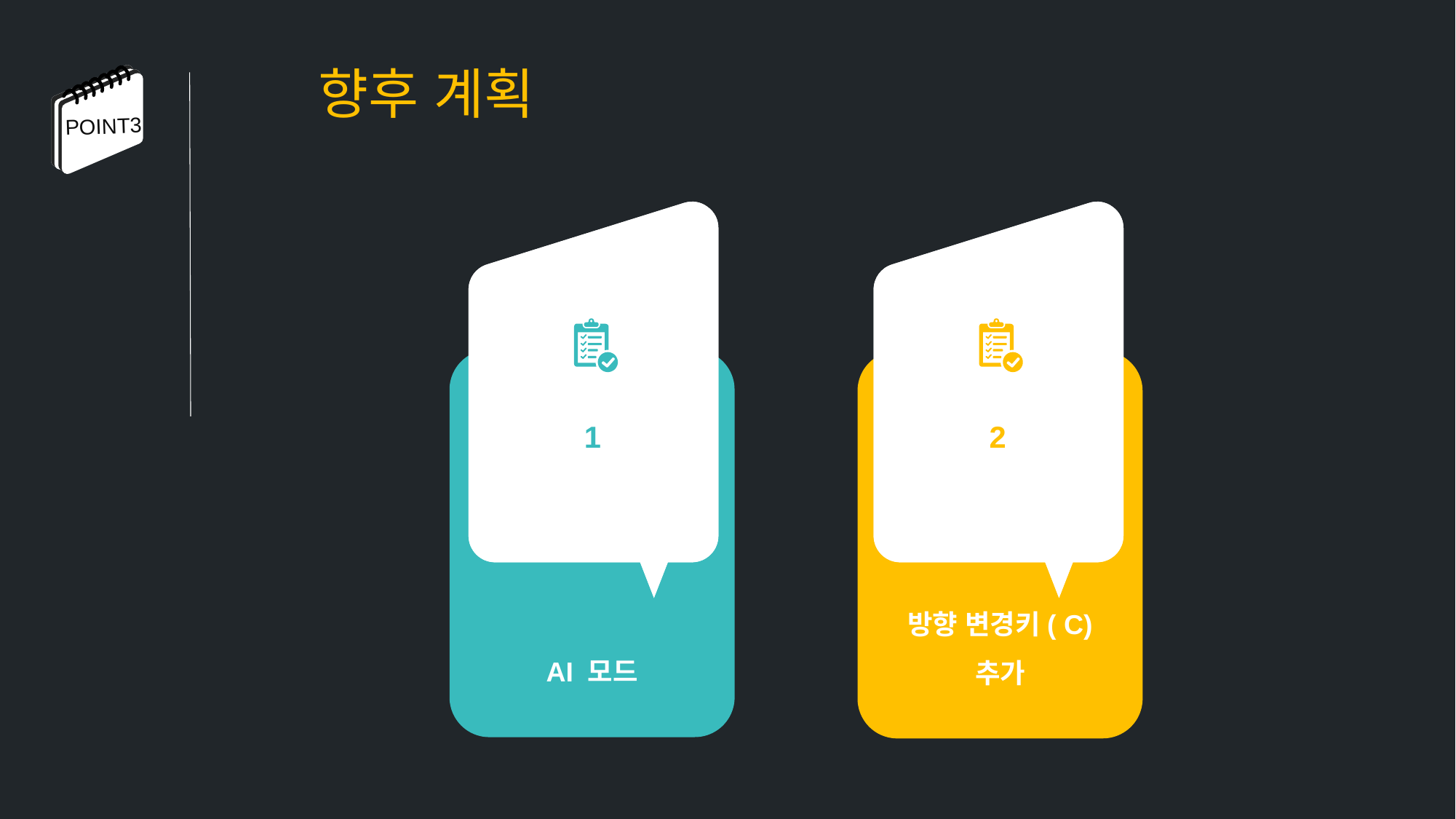

향후 계획

POINT3

AI 모드

방향 변경키( C) 추가

1
2